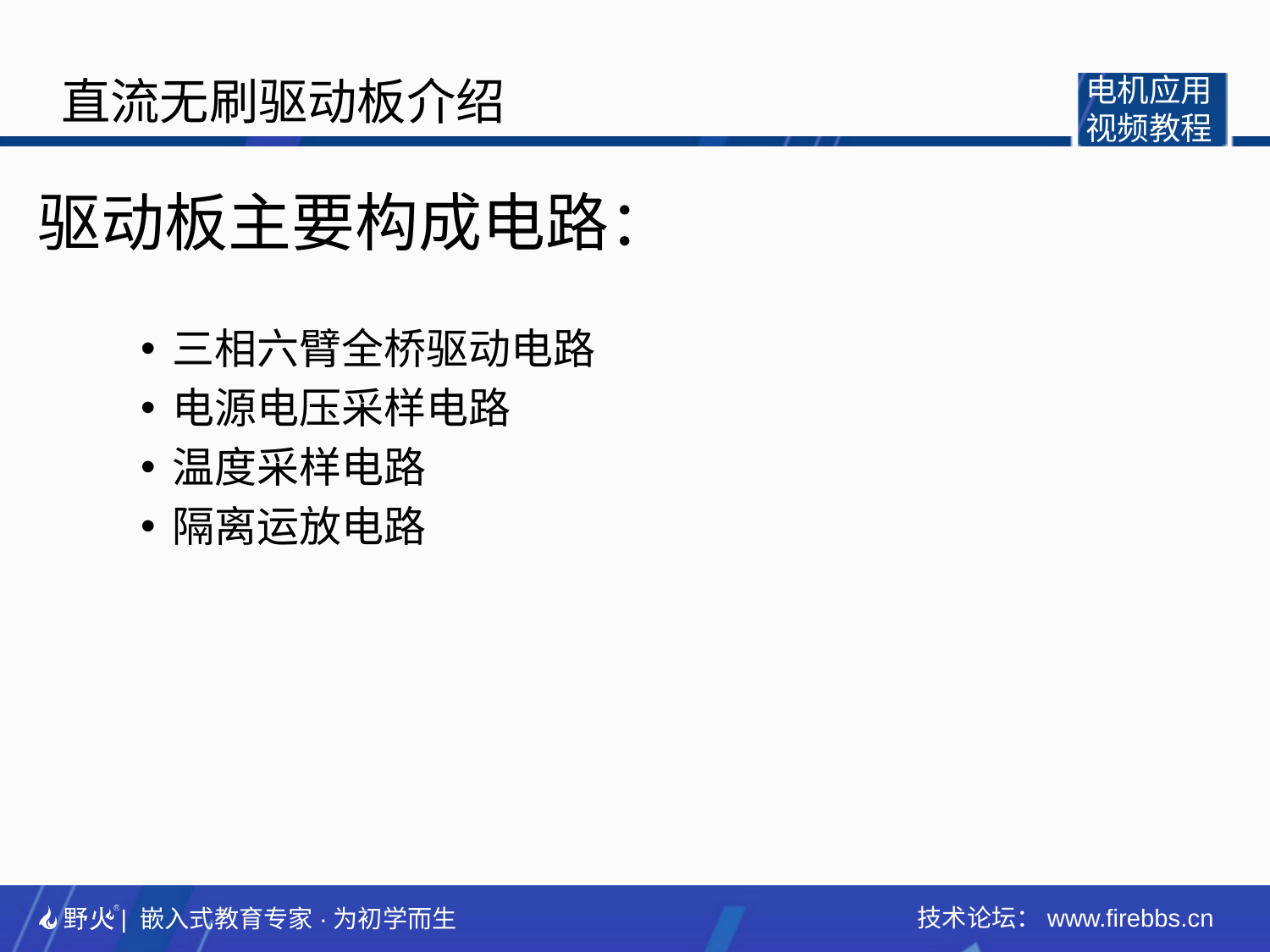

直流无刷驱动板介绍
电机应用
视频教程
驱动板主要构成电路：

三相六臂全桥驱动电路
电源电压采样电路
温度采样电路
隔离运放电路